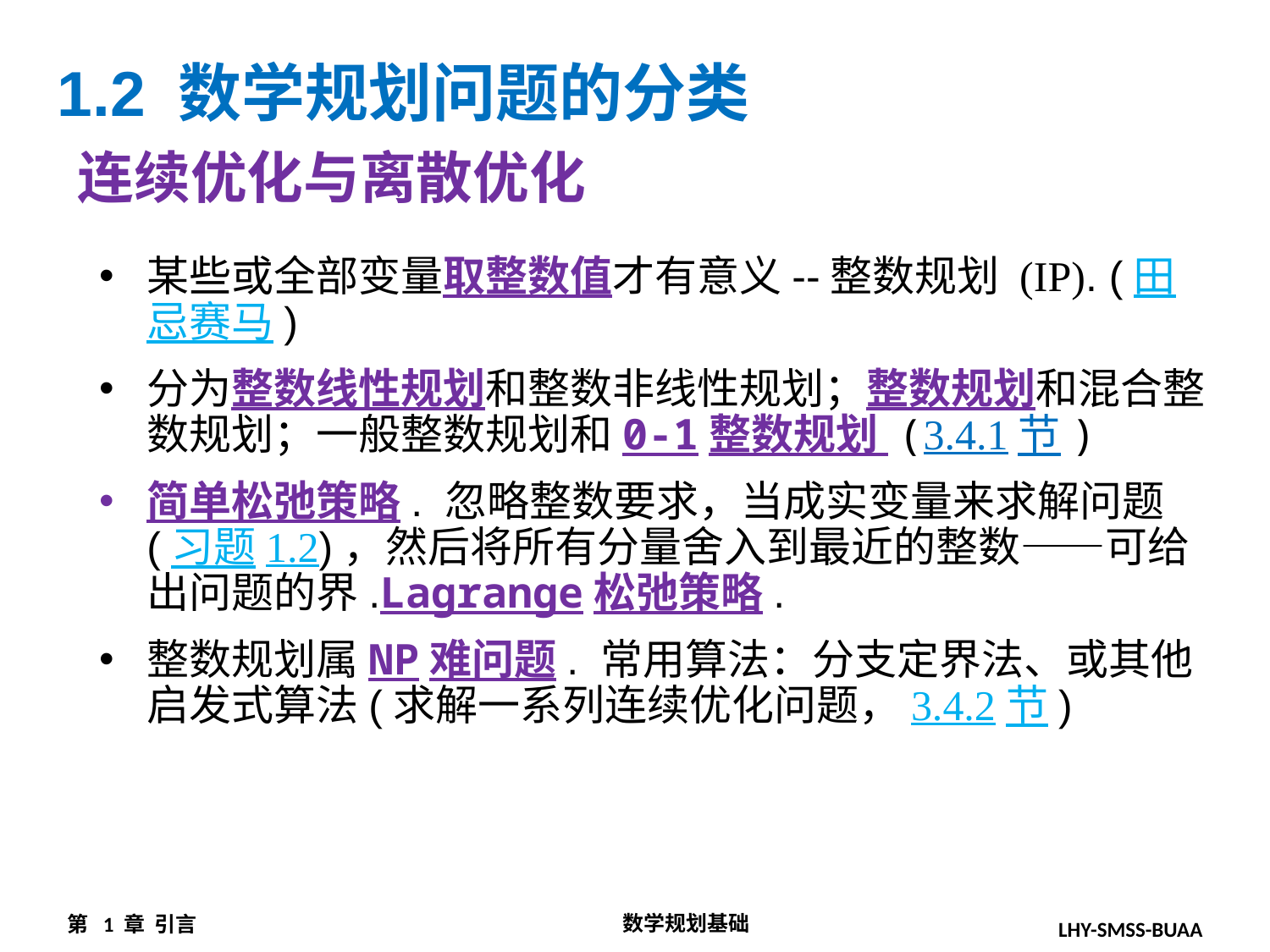

1.2 数学规划问题的分类
连续优化与离散优化

某些或全部变量取整数值才有意义--整数规划 (IP). (田忌赛马)
分为整数线性规划和整数非线性规划；整数规划和混合整数规划；一般整数规划和0-1整数规划 (3.4.1节)
简单松弛策略. 忽略整数要求，当成实变量来求解问题(习题1.2)，然后将所有分量舍入到最近的整数——可给出问题的界.Lagrange松弛策略.
整数规划属NP难问题. 常用算法：分支定界法、或其他启发式算法(求解一系列连续优化问题，3.4.2节)